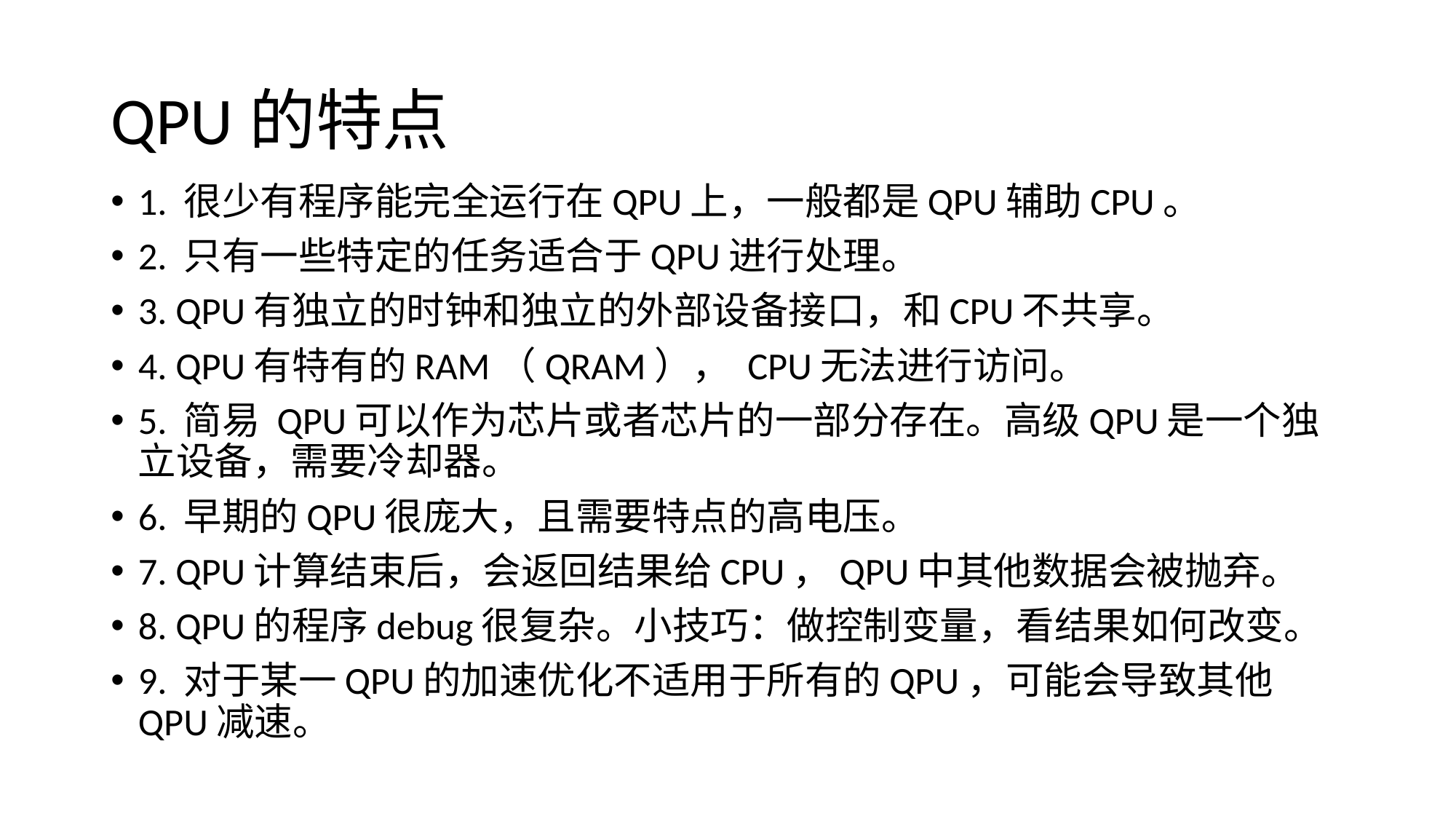

# QPU的特点
1. 很少有程序能完全运行在QPU上，⼀般都是QPU辅助CPU。
2. 只有⼀些特定的任务适合于QPU进⾏处理。
3. QPU有独⽴的时钟和独立的外部设备接⼝，和CPU不共享。
4. QPU有特有的RAM（QRAM）， CPU无法进行访问。
5. 简易 QPU可以作为芯片或者芯片的⼀部分存在。高级QPU是⼀个独⽴设备，需要冷却器。
6. 早期的QPU很庞大，且需要特点的高电压。
7. QPU计算结束后，会返回结果给CPU，QPU中其他数据会被抛弃。
8. QPU的程序debug很复杂。小技巧：做控制变量，看结果如何改变。
9. 对于某一QPU的加速优化不适用于所有的QPU，可能会导致其他QPU减速。